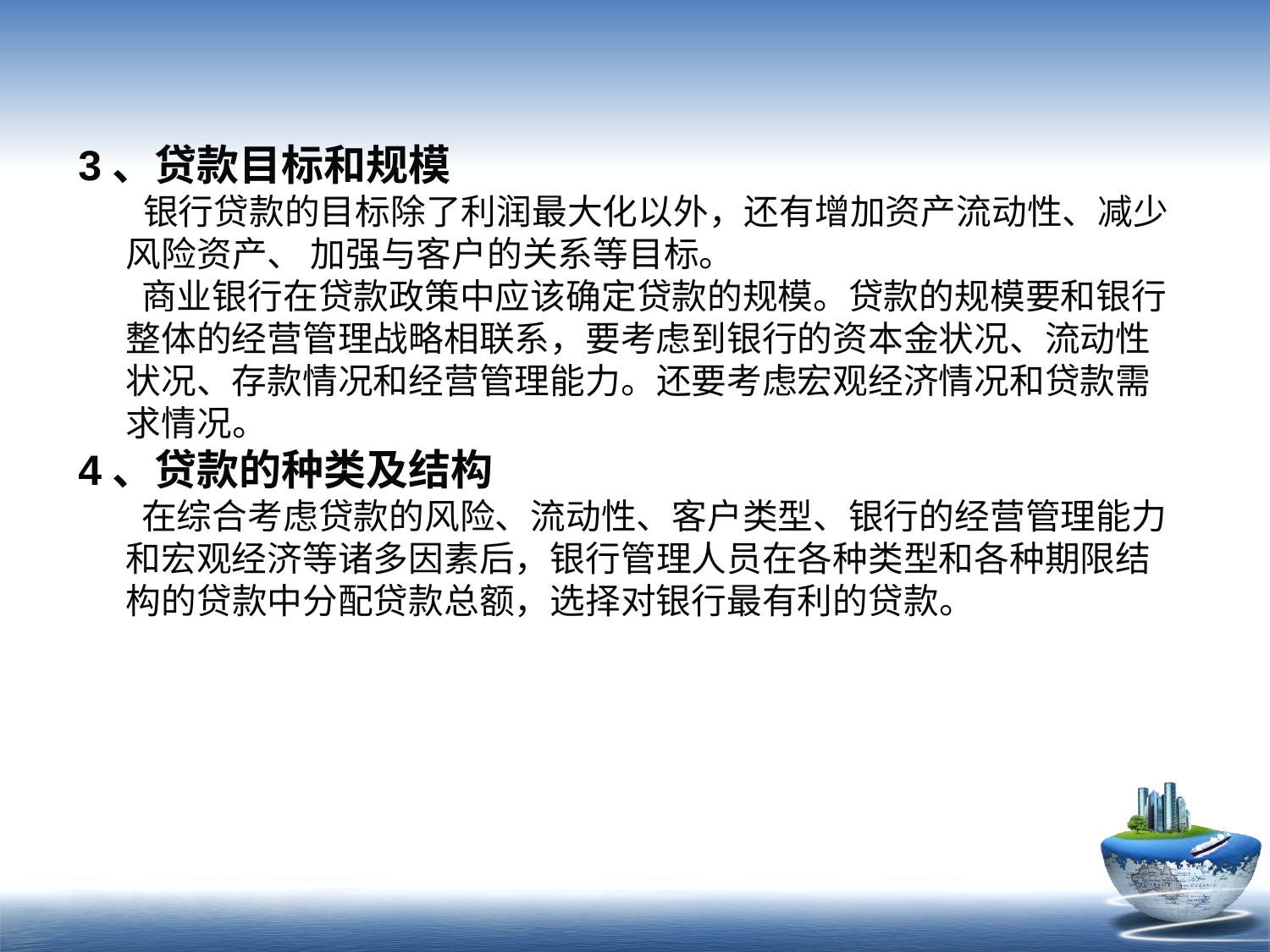

3、贷款目标和规模
       银行贷款的目标除了利润最大化以外，还有增加资产流动性、减少风险资产、 加强与客户的关系等目标。
       商业银行在贷款政策中应该确定贷款的规模。贷款的规模要和银行整体的经营管理战略相联系，要考虑到银行的资本金状况、流动性状况、存款情况和经营管理能力。还要考虑宏观经济情况和贷款需求情况。
4、贷款的种类及结构
       在综合考虑贷款的风险、流动性、客户类型、银行的经营管理能力和宏观经济等诸多因素后，银行管理人员在各种类型和各种期限结构的贷款中分配贷款总额，选择对银行最有利的贷款。